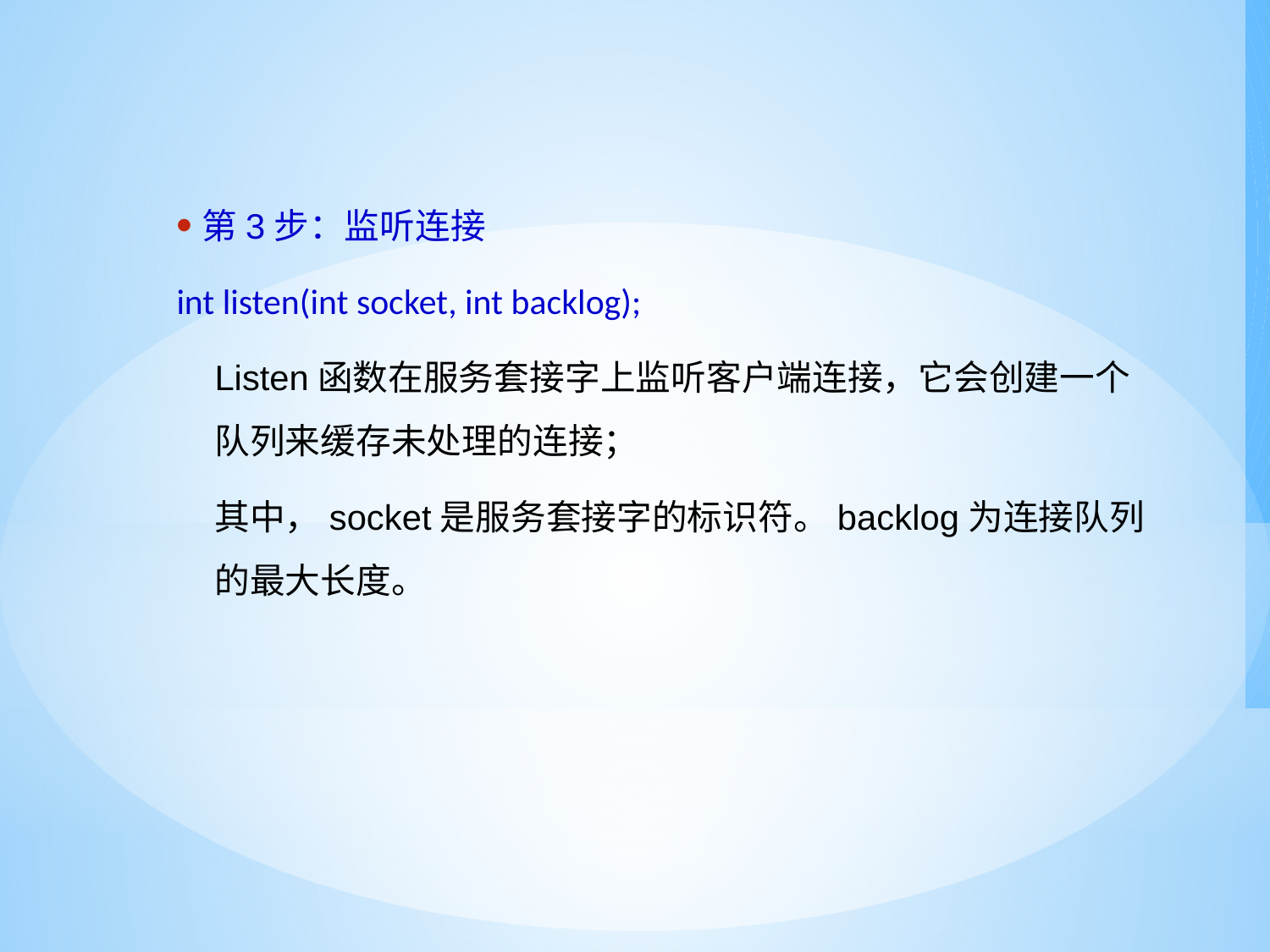

#
第3步：监听连接
int listen(int socket, int backlog);
Listen函数在服务套接字上监听客户端连接，它会创建一个队列来缓存未处理的连接；
其中，socket是服务套接字的标识符。backlog为连接队列的最大长度。